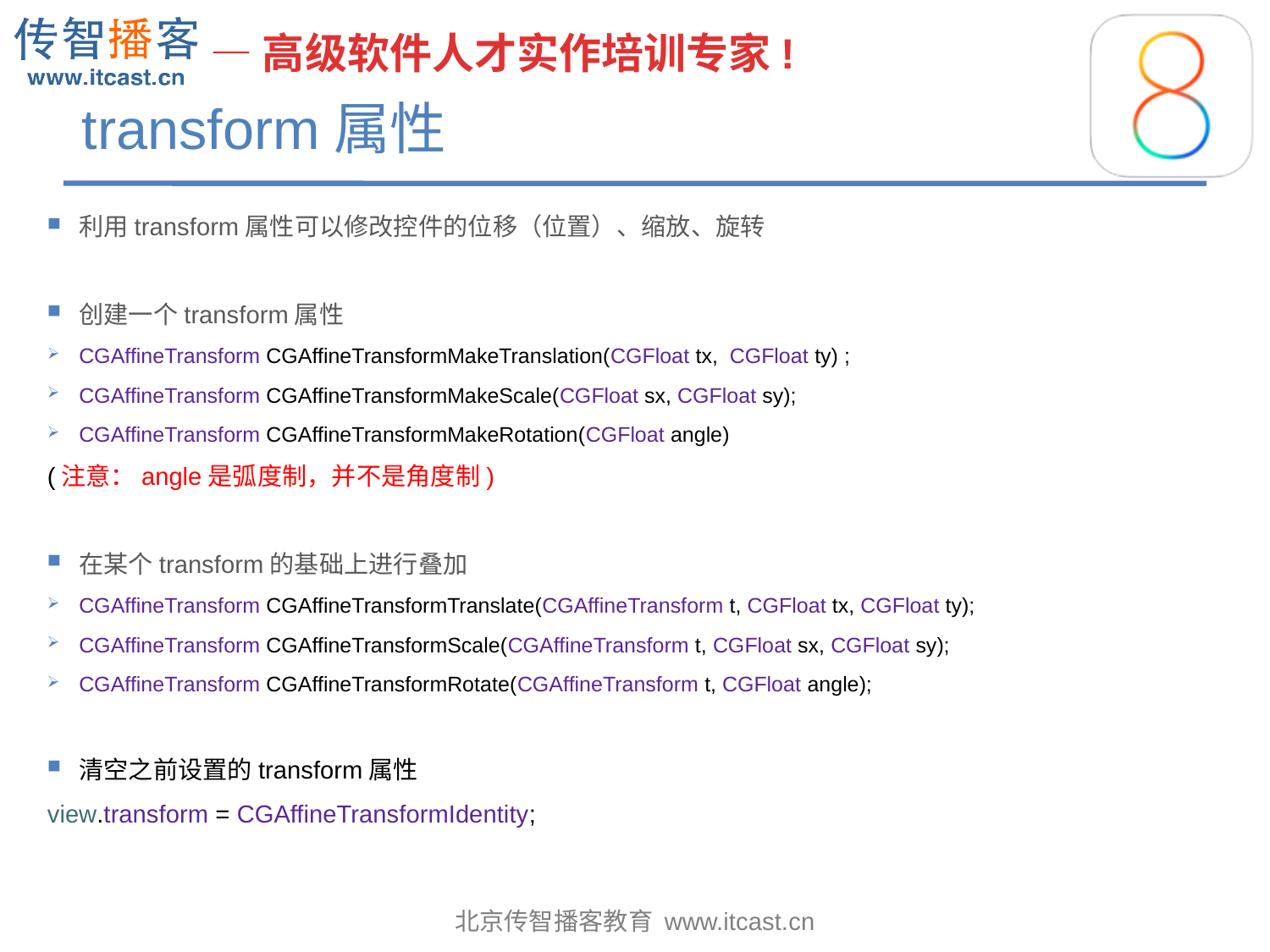

# transform属性
利用transform属性可以修改控件的位移（位置）、缩放、旋转

创建一个transform属性
CGAffineTransform CGAffineTransformMakeTranslation(CGFloat tx,  CGFloat ty) ;
CGAffineTransform CGAffineTransformMakeScale(CGFloat sx, CGFloat sy);
CGAffineTransform CGAffineTransformMakeRotation(CGFloat angle)
(注意：angle是弧度制，并不是角度制)

在某个transform的基础上进行叠加
CGAffineTransform CGAffineTransformTranslate(CGAffineTransform t, CGFloat tx, CGFloat ty);
CGAffineTransform CGAffineTransformScale(CGAffineTransform t, CGFloat sx, CGFloat sy);
CGAffineTransform CGAffineTransformRotate(CGAffineTransform t, CGFloat angle);

清空之前设置的transform属性
view.transform = CGAffineTransformIdentity;